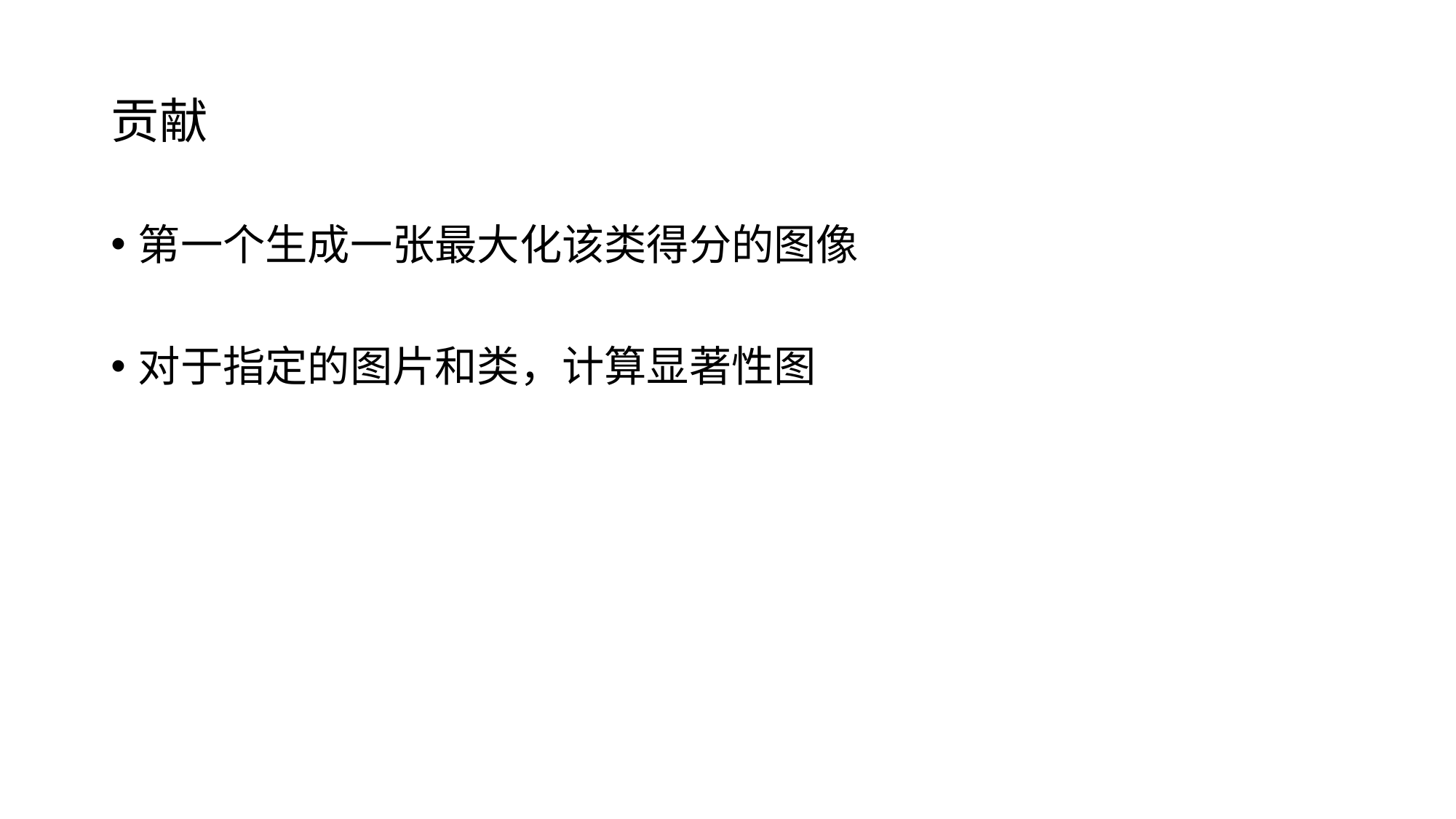

# 贡献
第一个生成一张最大化该类得分的图像

对于指定的图片和类，计算显著性图